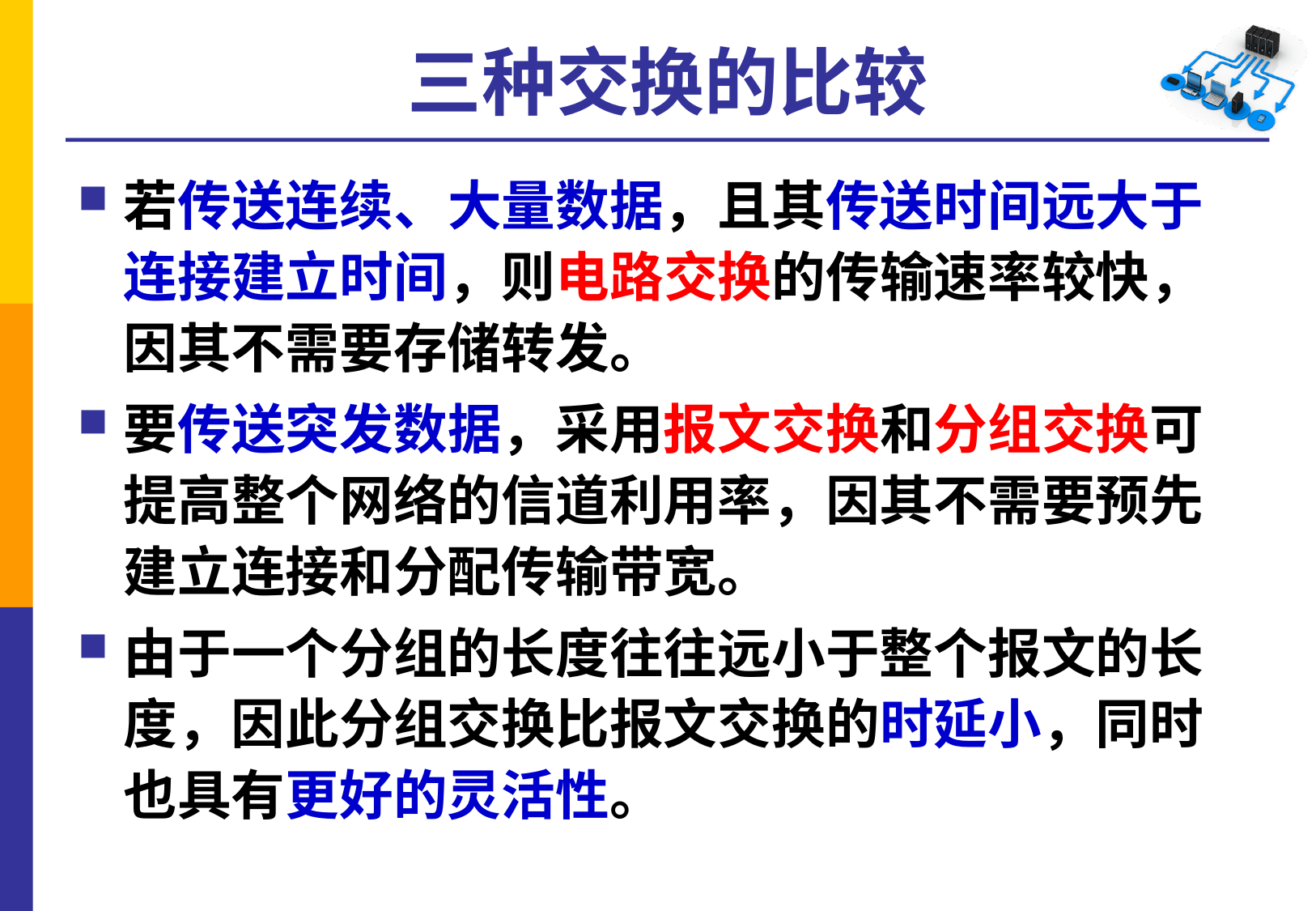

# 三种交换的比较
若传送连续、大量数据，且其传送时间远大于连接建立时间，则电路交换的传输速率较快，因其不需要存储转发。
要传送突发数据，采用报文交换和分组交换可提高整个网络的信道利用率，因其不需要预先建立连接和分配传输带宽。
由于一个分组的长度往往远小于整个报文的长度，因此分组交换比报文交换的时延小，同时也具有更好的灵活性。